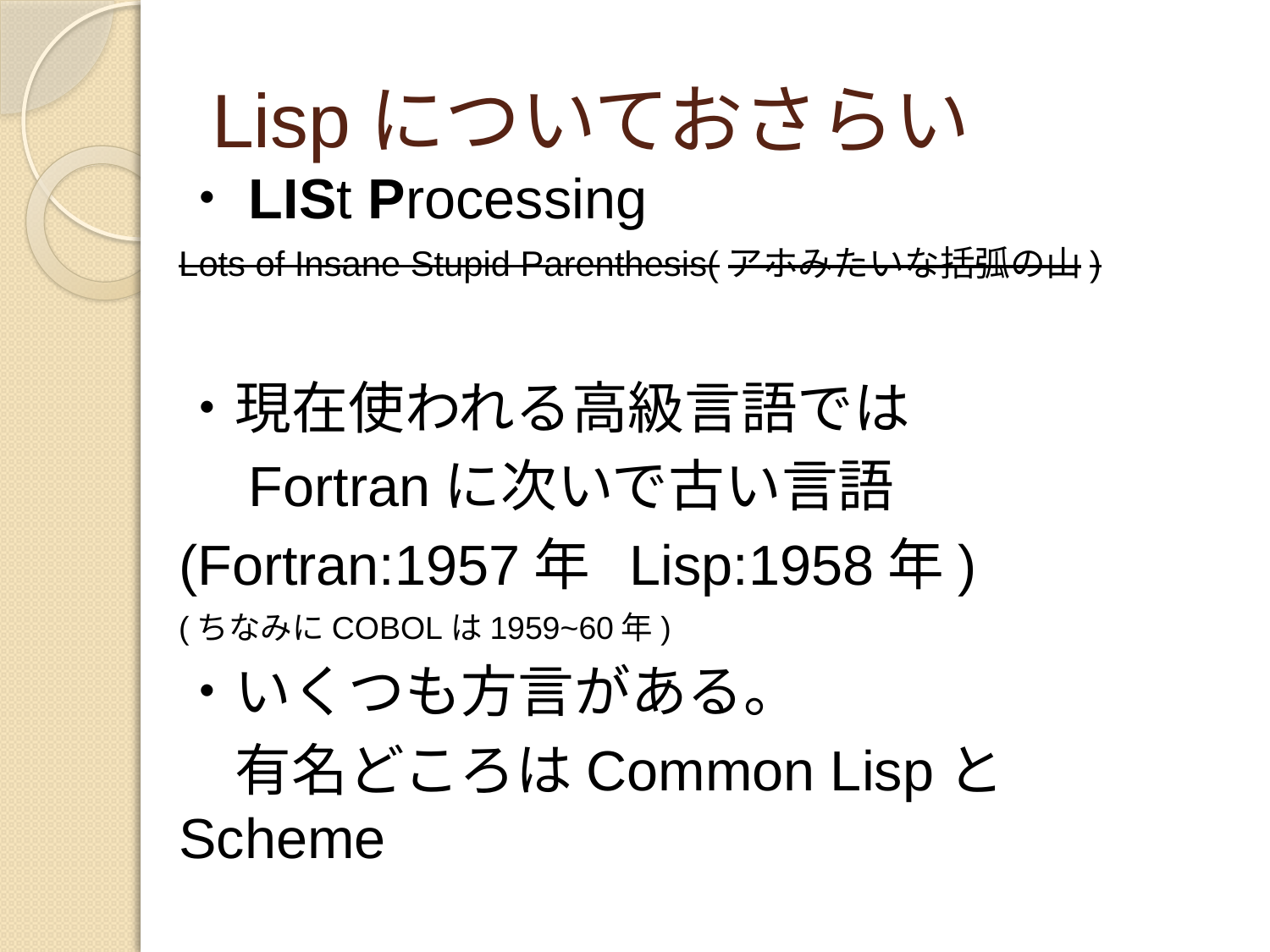

# Lispについておさらい
・LISt Processing
Lots of Insane Stupid Parenthesis(アホみたいな括弧の山)

・現在使われる高級言語では
　Fortranに次いで古い言語
(Fortran:1957年  Lisp:1958年)
(ちなみにCOBOLは1959~60年)
・いくつも方言がある。
　有名どころはCommon LispとScheme